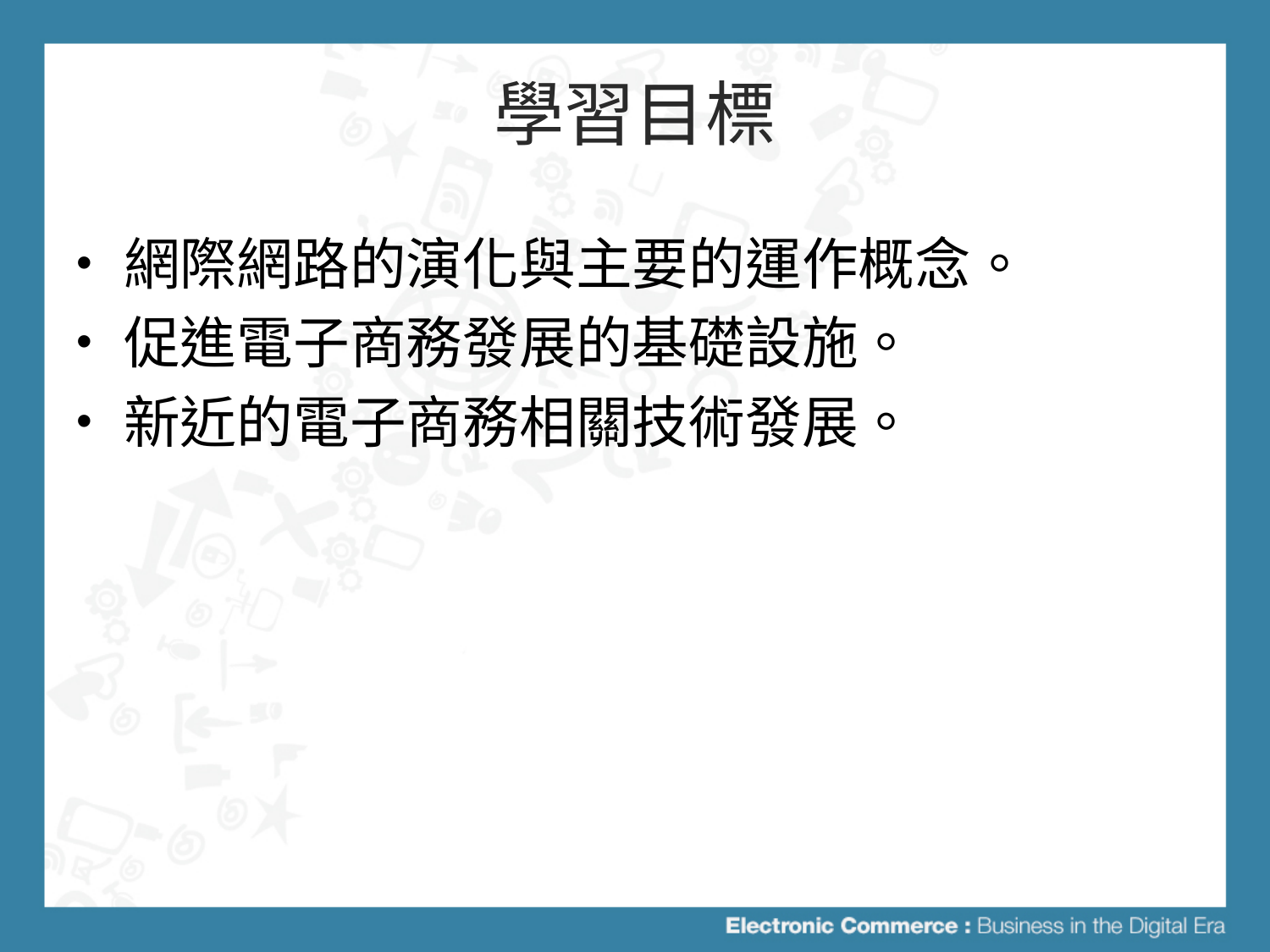

# 學習目標
網際網路的演化與主要的運作概念。
促進電子商務發展的基礎設施。
新近的電子商務相關技術發展。